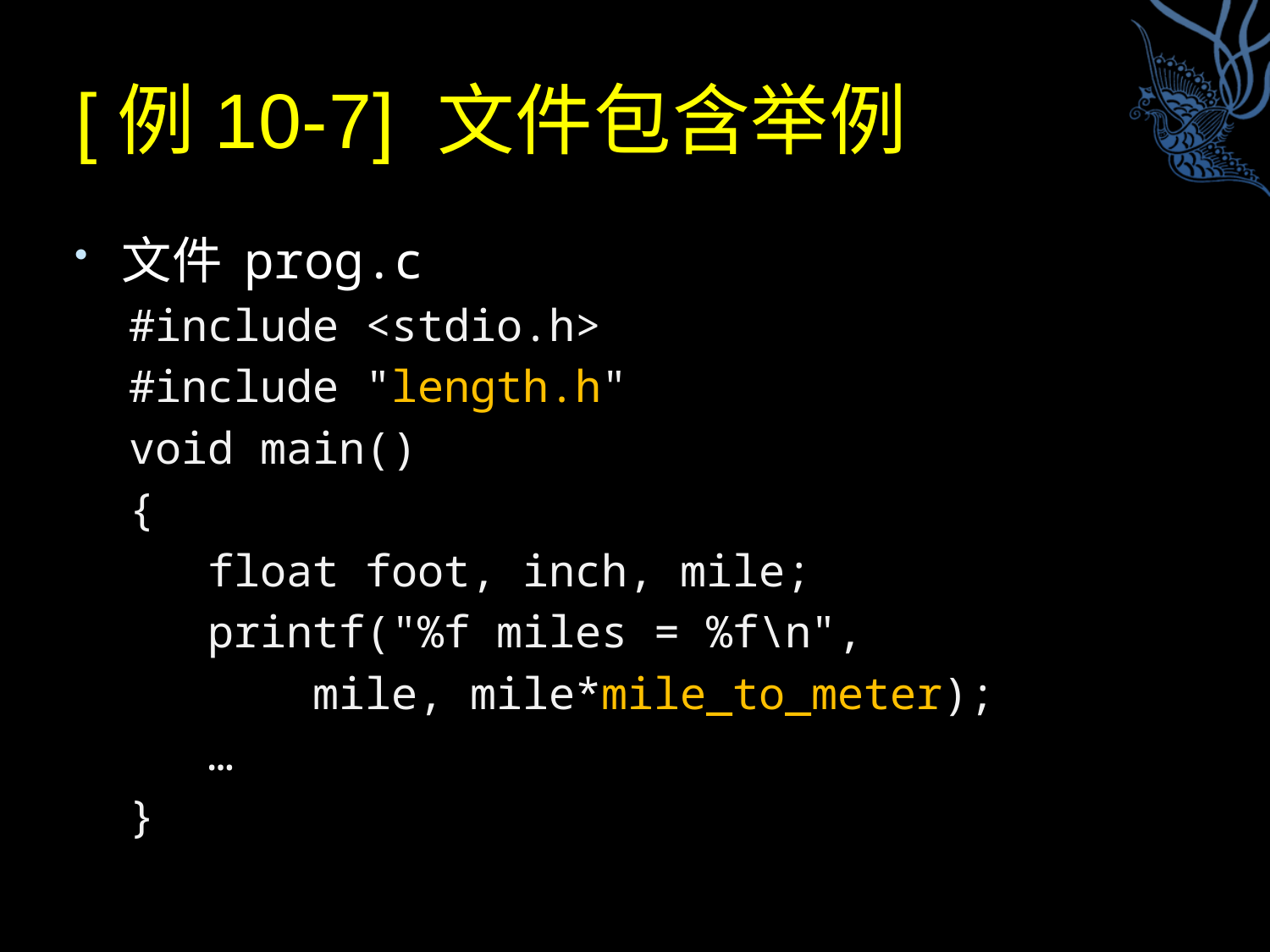

# [例10-7] 文件包含举例
文件 prog.c
#include <stdio.h>
#include "length.h"
void main()
{
   float foot, inch, mile;
   printf("%f miles = %f\n",
       mile, mile*mile_to_meter);
   …
}